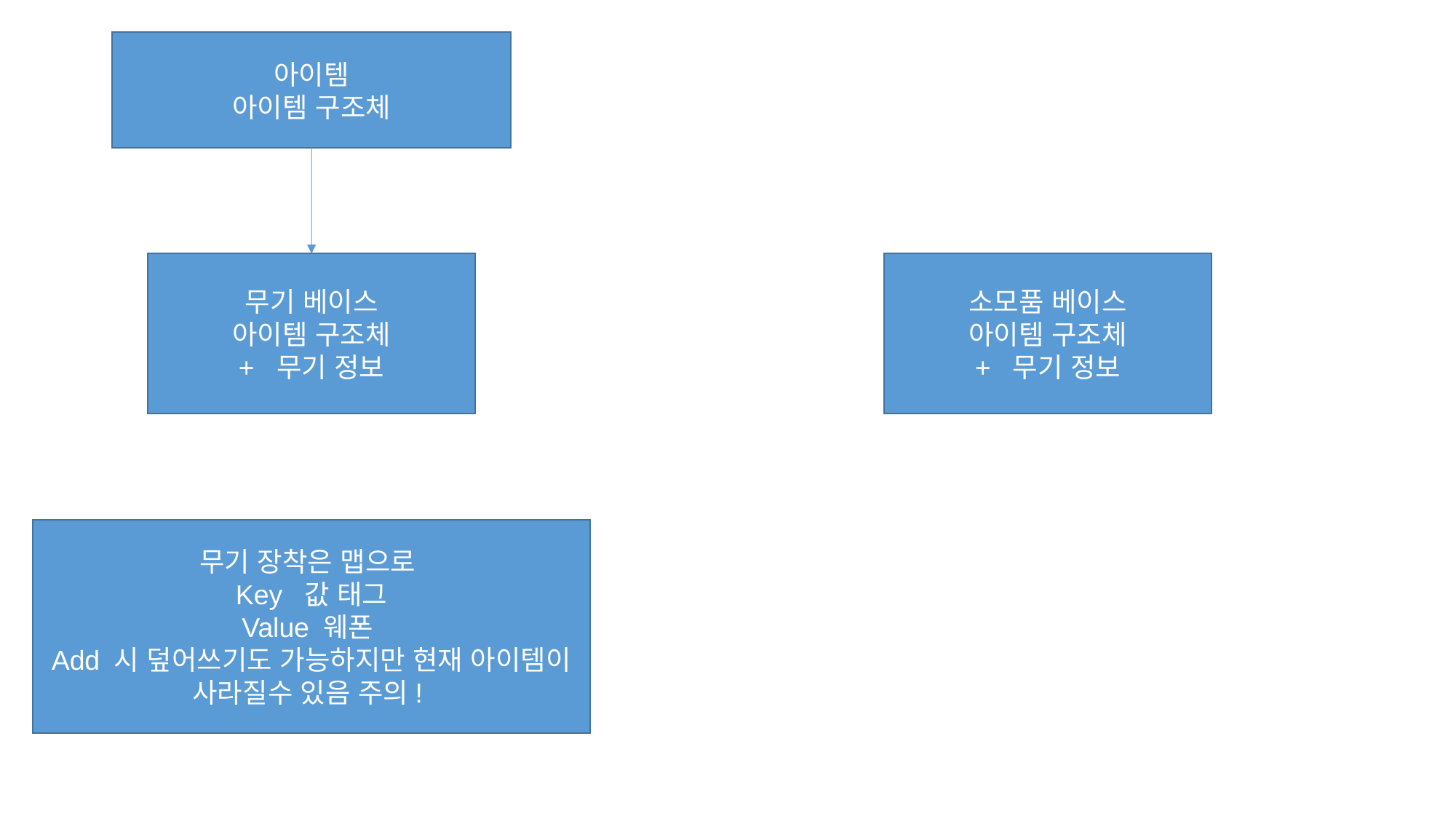

아이템
아이템 구조체
무기 베이스
아이템 구조체
+  무기 정보
소모품 베이스
아이템 구조체
+  무기 정보
무기 장착은 맵으로
Key  값 태그
Value 웨폰
Add 시 덮어쓰기도 가능하지만 현재 아이템이 사라질수 있음 주의!